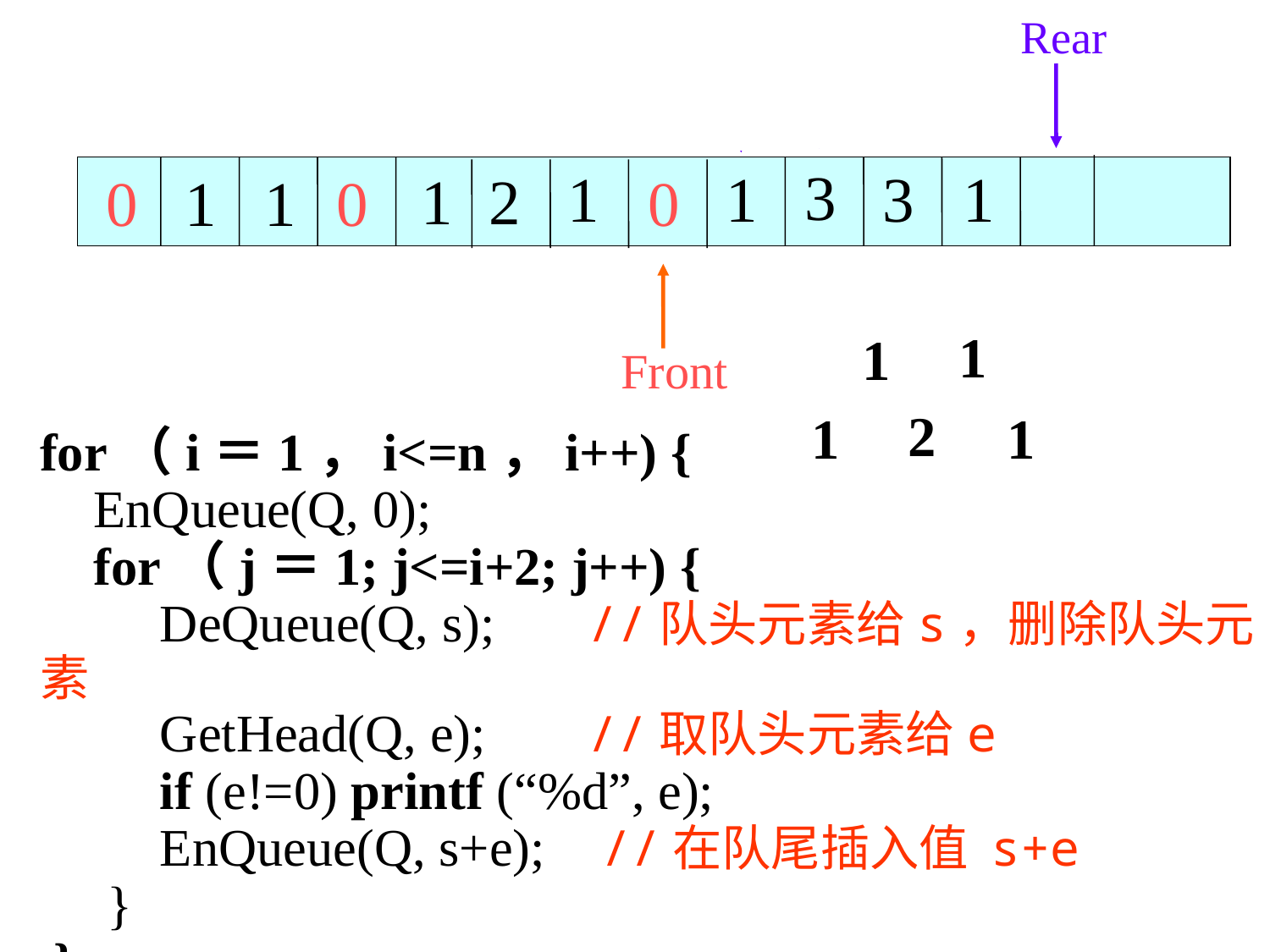

Rear

 Rear

 Rear

 Rear

 Rear

 Rear

 Rear

 Rear

 Rear

 Rear

3
3
1
1
1
1
2

0
 0   1   1

0

Front

Front

Front

Front

Front

Front

Front

Front
1
1
2
1
1
for（i＝1，i<=n，i++) {
    EnQueue(Q, 0);
    for（j＝1; j<=i+2; j++) {
         DeQueue(Q, s);	   //队头元素给s，删除队头元素
         GetHead(Q, e);	   //取队头元素给e
         if (e!=0) printf (“%d”, e);
         EnQueue(Q, s+e);	    //在队尾插入值 s+e
     }
 }